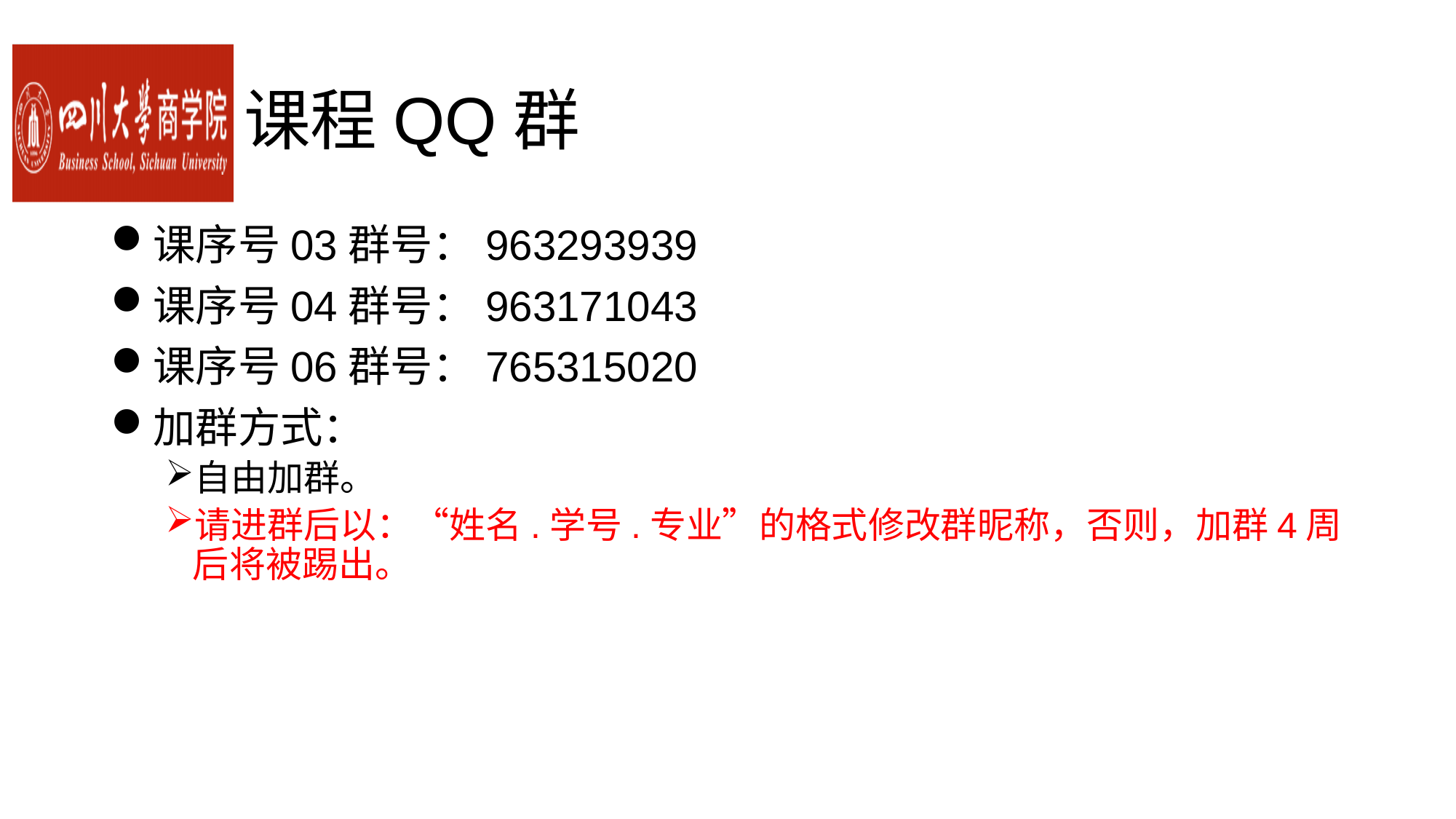

# 课程QQ群
课序号03群号：963293939
课序号04群号：963171043
课序号06群号：765315020
加群方式：
自由加群。
请进群后以：“姓名.学号.专业”的格式修改群昵称，否则，加群4周后将被踢出。